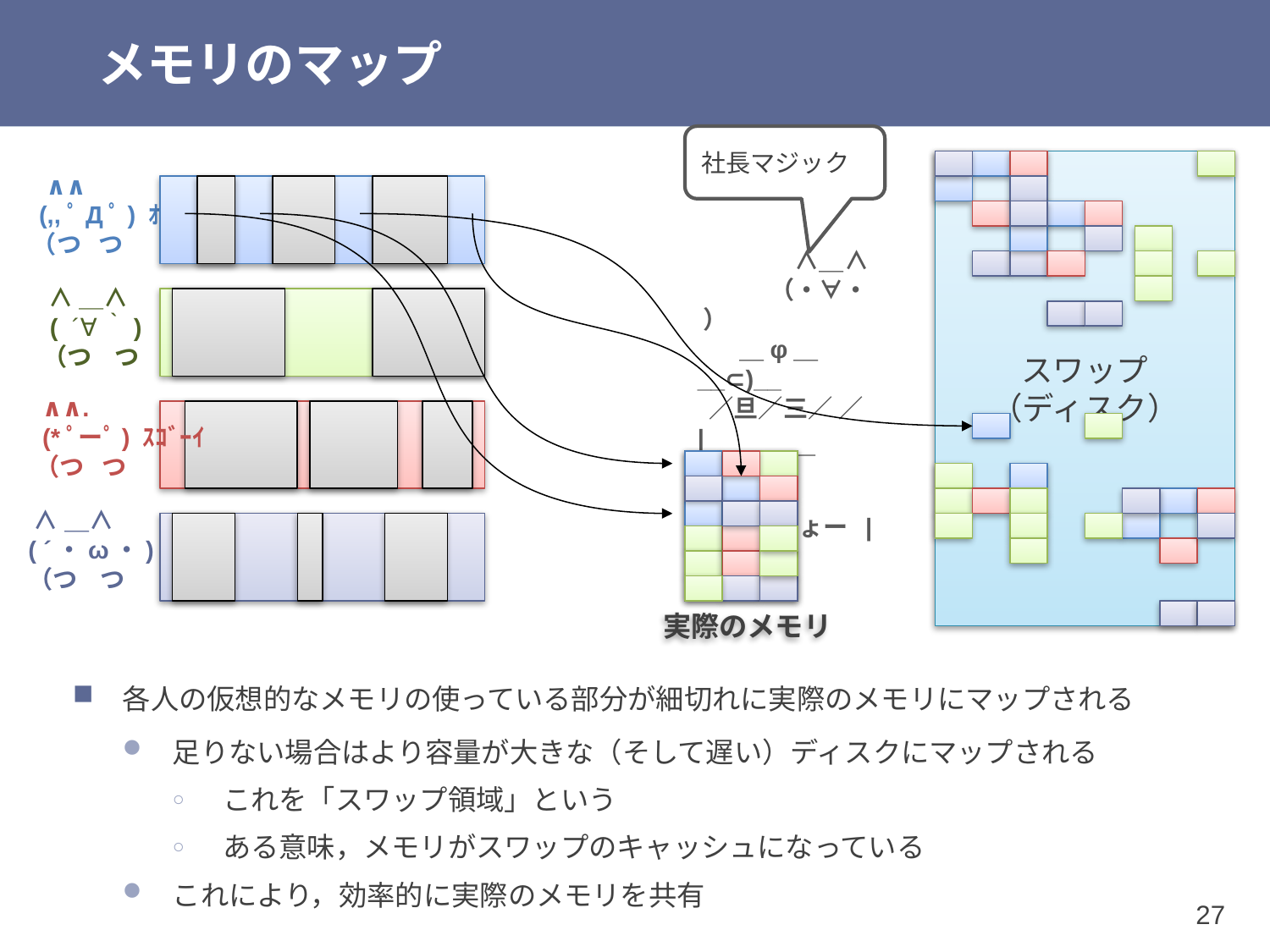

# メモリのマップ
社長マジック
スワップ
（ディスク）

  ∧∧
 (,,ﾟДﾟ) ｵｵ
（つ   つ

 　 　 　∧＿∧
　 　   （・∀・  ）
 　 ＿φ＿__⊂)__
 ／旦／三／ ／|
 |￣￣￣￣￣|.　|
 | しゃちょー  |／

 ∧＿∧
 (  ´∀｀)
（つ    つ

 ∧∧.
 (*ﾟーﾟ) ｽｺﾞｰｲ
（つ   つ

実際の
メモリ

 ∧＿∧
( ´・ω・)
（つ    つ

実際のメモリ

各人の仮想的なメモリの使っている部分が細切れに実際のメモリにマップされる
足りない場合はより容量が大きな（そして遅い）ディスクにマップされる
これを「スワップ領域」という
ある意味，メモリがスワップのキャッシュになっている
これにより，効率的に実際のメモリを共有